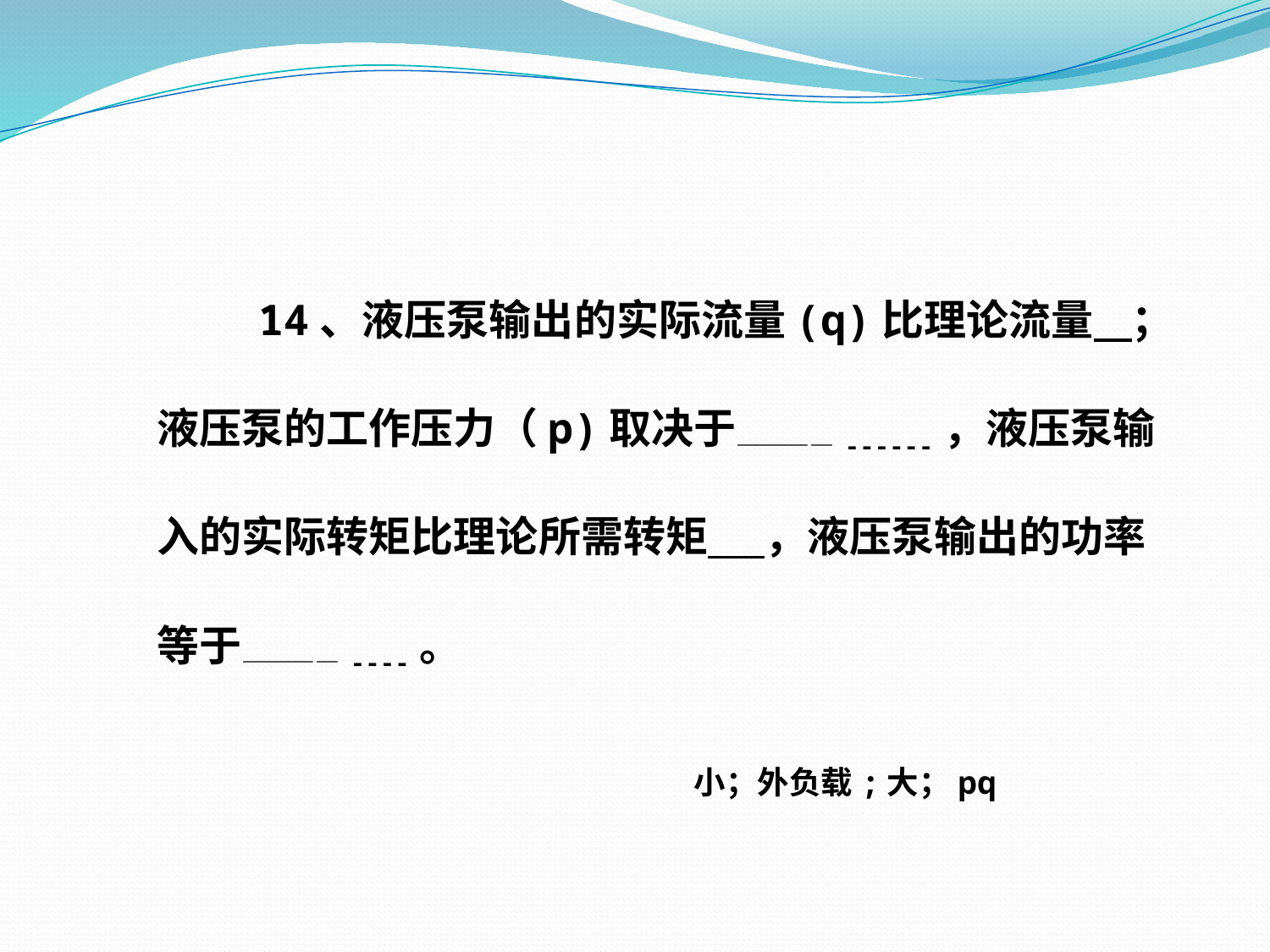

14、液压泵输出的实际流量(q)比理论流量    ；液压泵的工作压力（p)取决于————------，液压泵输入的实际转矩比理论所需转矩      ，液压泵输出的功率等于————----。
小；外负载;大；pq